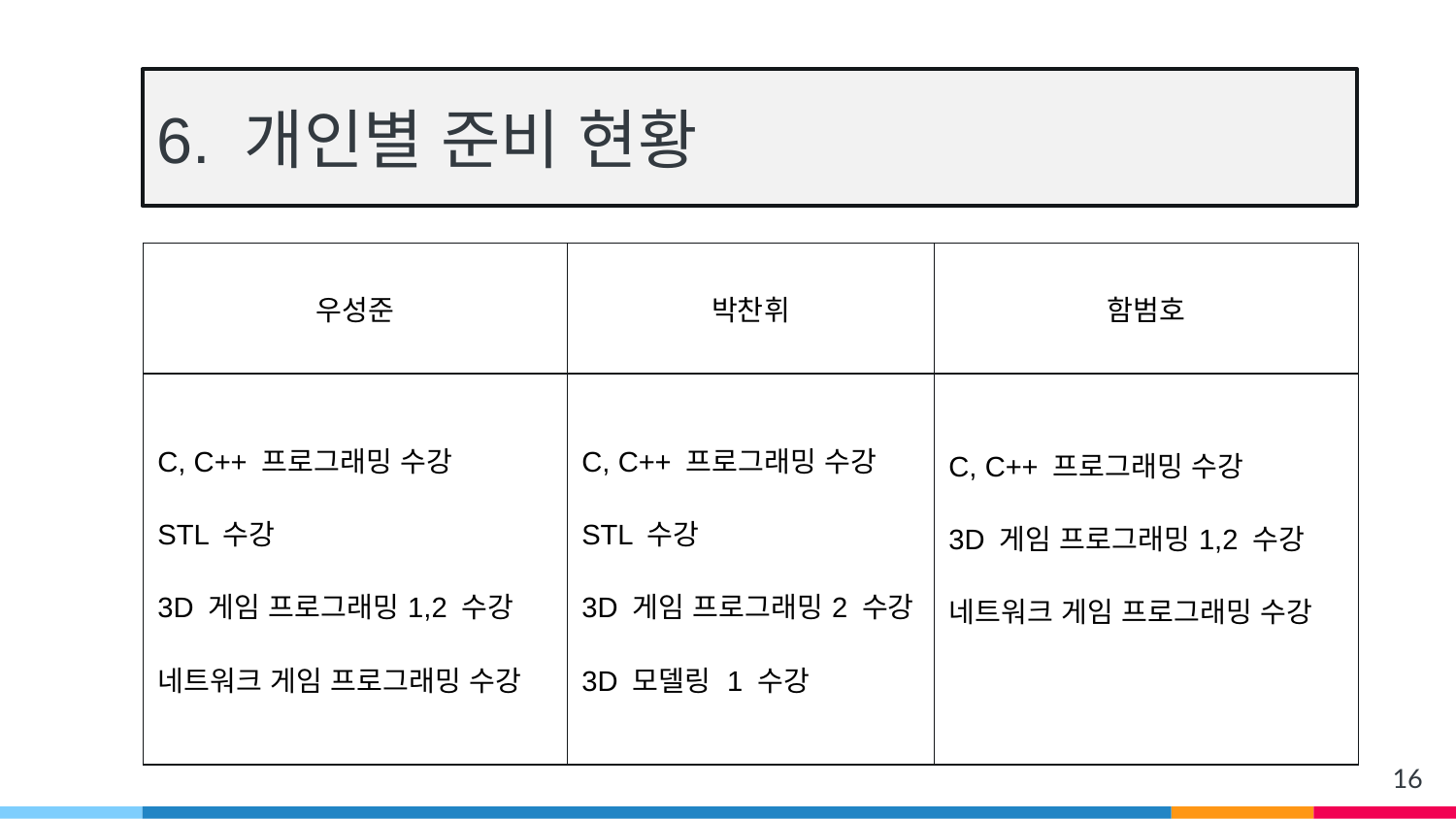

# 6. 개인별 준비 현황

| 우성준 | 박찬휘 | 함범호 |
| --- | --- | --- |
| C, C++ 프로그래밍 수강 STL 수강 3D 게임 프로그래밍1,2 수강 네트워크 게임 프로그래밍 수강 | C, C++ 프로그래밍 수강 STL 수강 3D 게임 프로그래밍2 수강 3D 모델링 1 수강 | C, C++ 프로그래밍 수강 3D 게임 프로그래밍1,2 수강 네트워크 게임 프로그래밍 수강 |
16